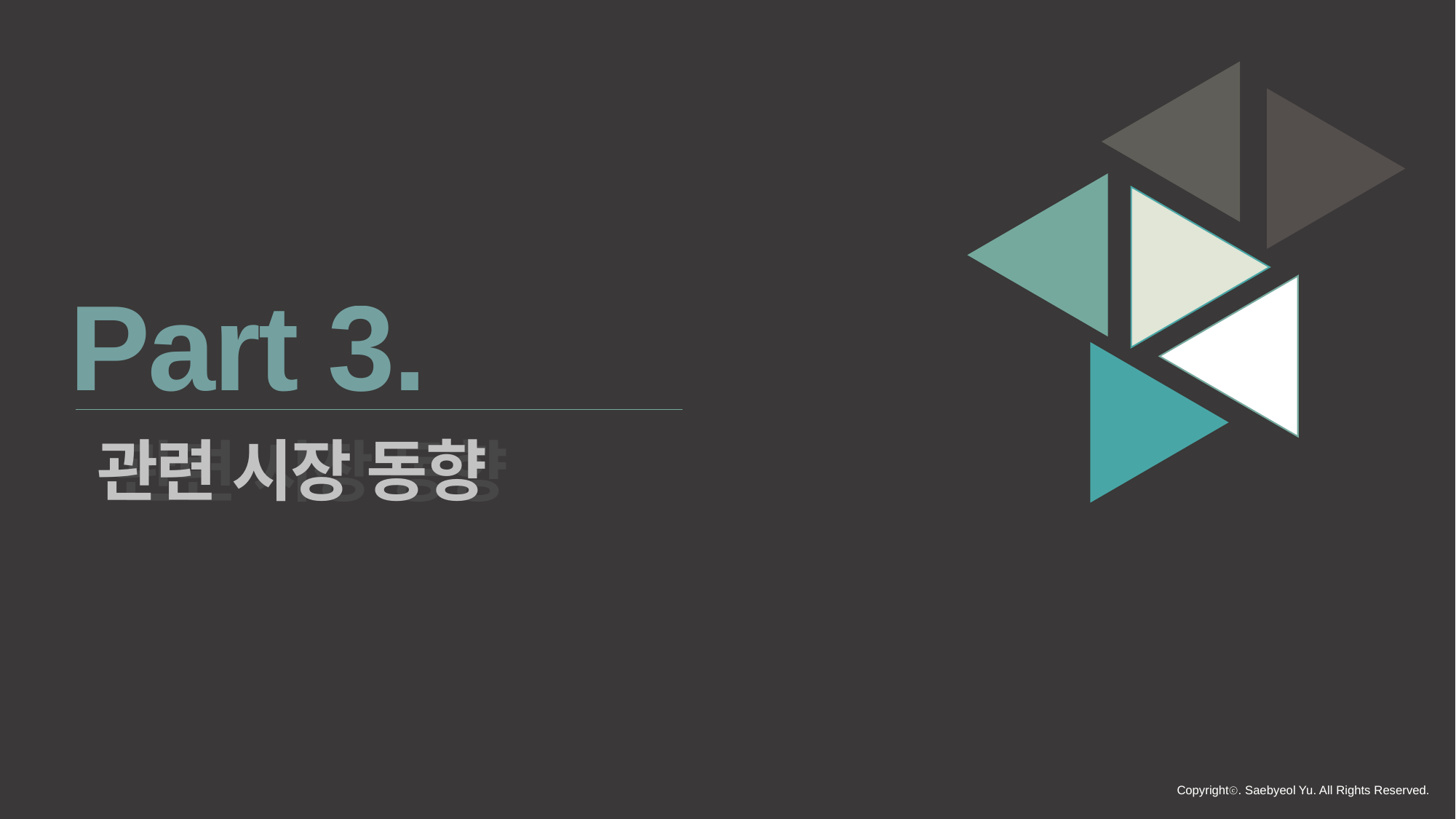

Part 3.
관련 시장 동향
관련 시장 동향
Copyrightⓒ. Saebyeol Yu. All Rights Reserved.